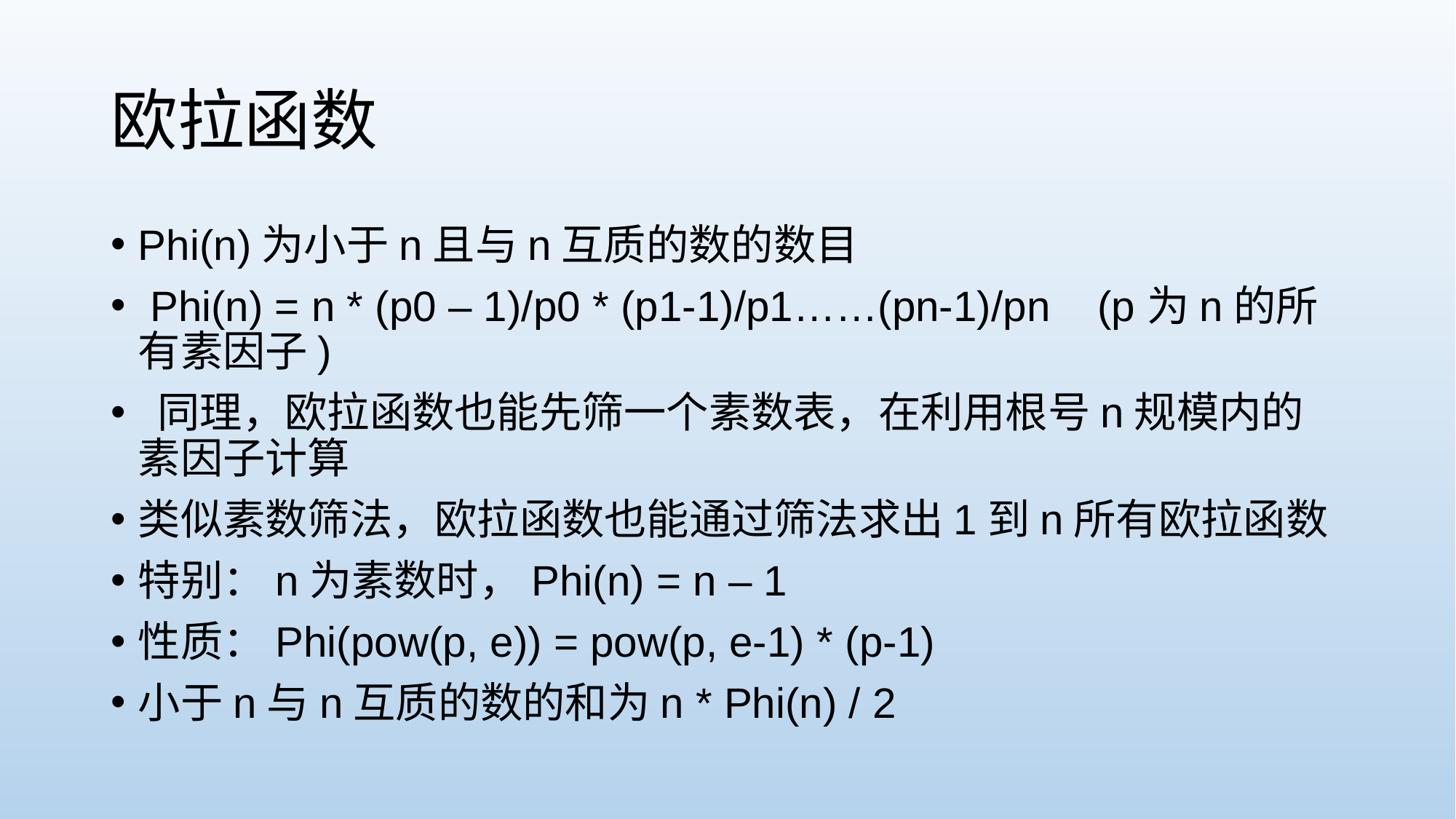

# 欧拉函数
Phi(n)为小于n且与n互质的数的数目
 Phi(n) = n * (p0 – 1)/p0 * (p1-1)/p1……(pn-1)/pn    (p为n的所有素因子)
 同理，欧拉函数也能先筛一个素数表，在利用根号n规模内的素因子计算
类似素数筛法，欧拉函数也能通过筛法求出1到n所有欧拉函数
特别：n为素数时，Phi(n) = n – 1
性质：Phi(pow(p, e)) = pow(p, e-1) * (p-1)
小于n与n互质的数的和为n * Phi(n) / 2